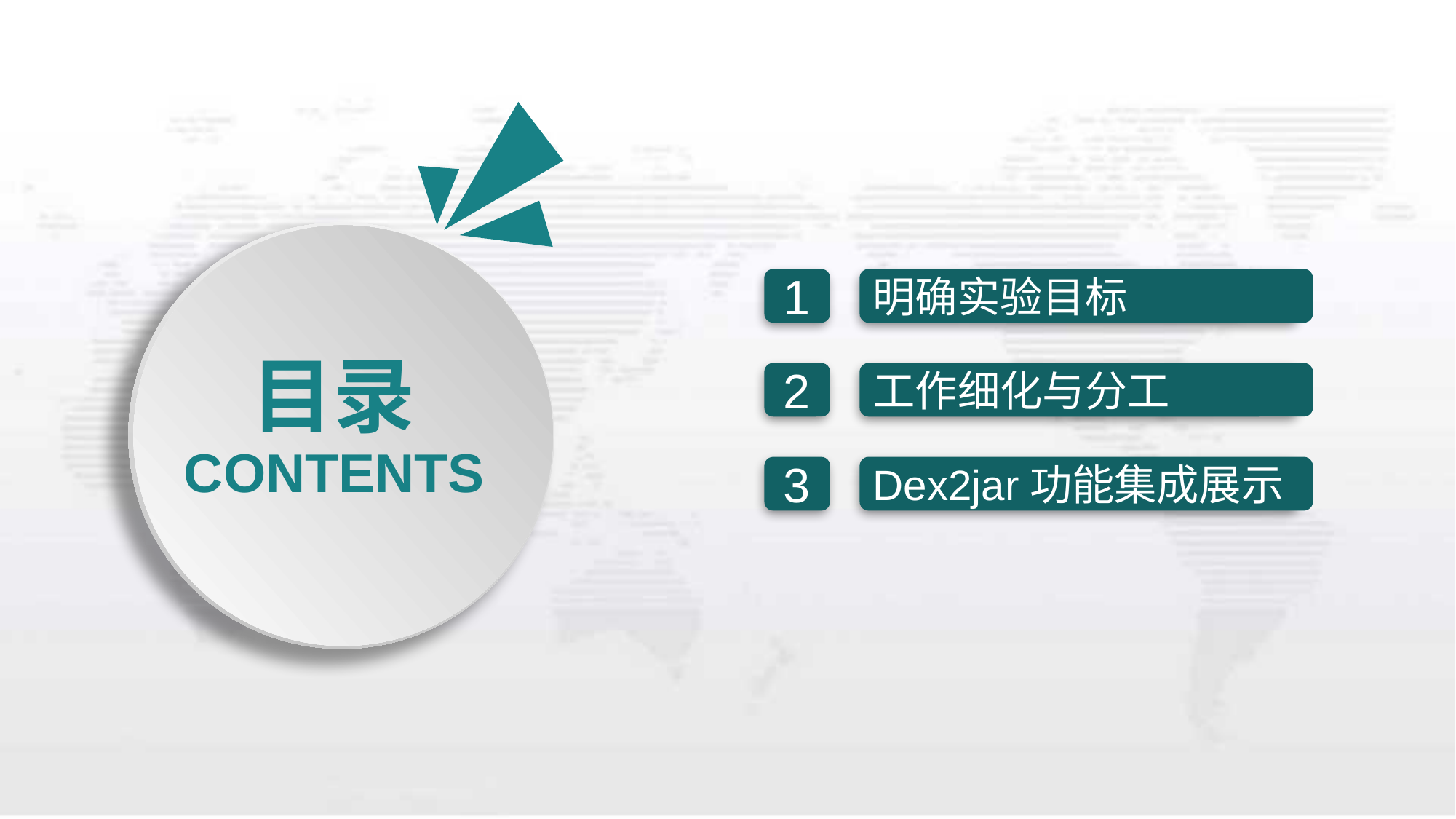

1

明确实验目标
目录
2

工作细化与分工
CONTENTS
3

Dex2jar功能集成展示